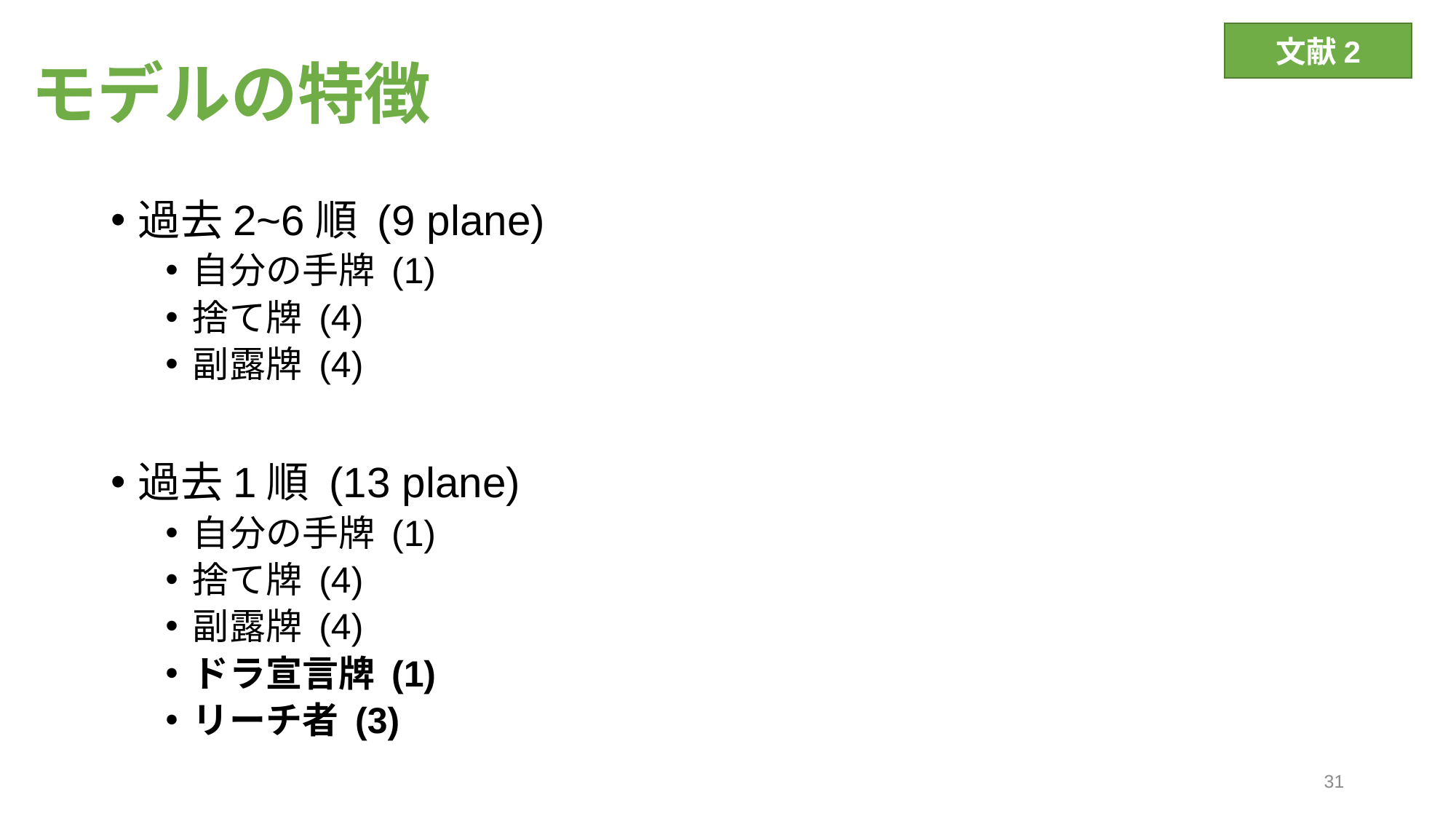

# モデルの特徴
文献2
過去2~6順 (9 plane)
自分の手牌 (1)
捨て牌 (4)
副露牌 (4)

過去1順 (13 plane)
自分の手牌 (1)
捨て牌 (4)
副露牌 (4)
ドラ宣言牌 (1)
リーチ者 (3)

31